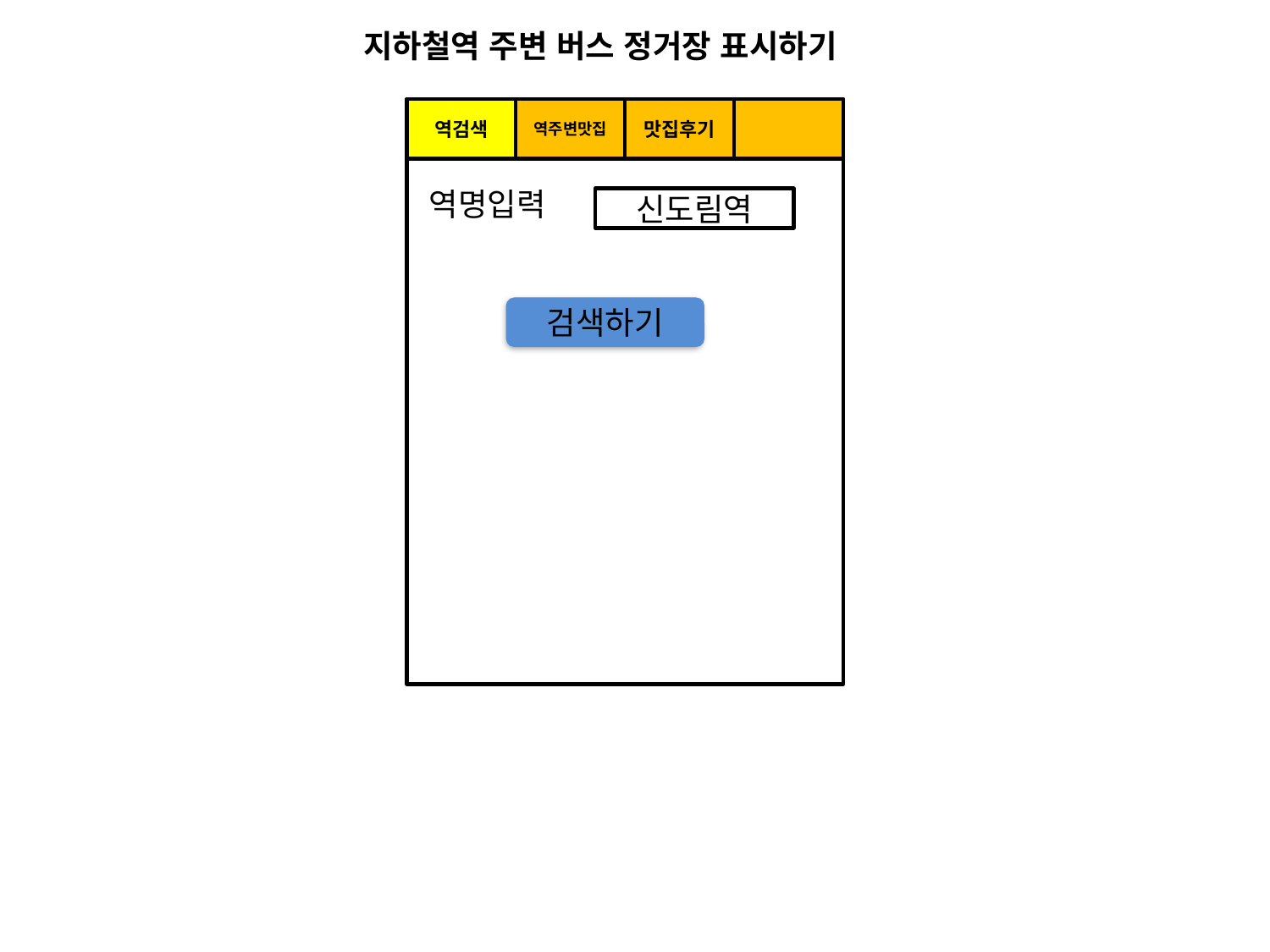

지하철역 주변 버스 정거장 표시하기

역검색
역주변맛집
맛집후기

역명입력
신도림역
검색하기